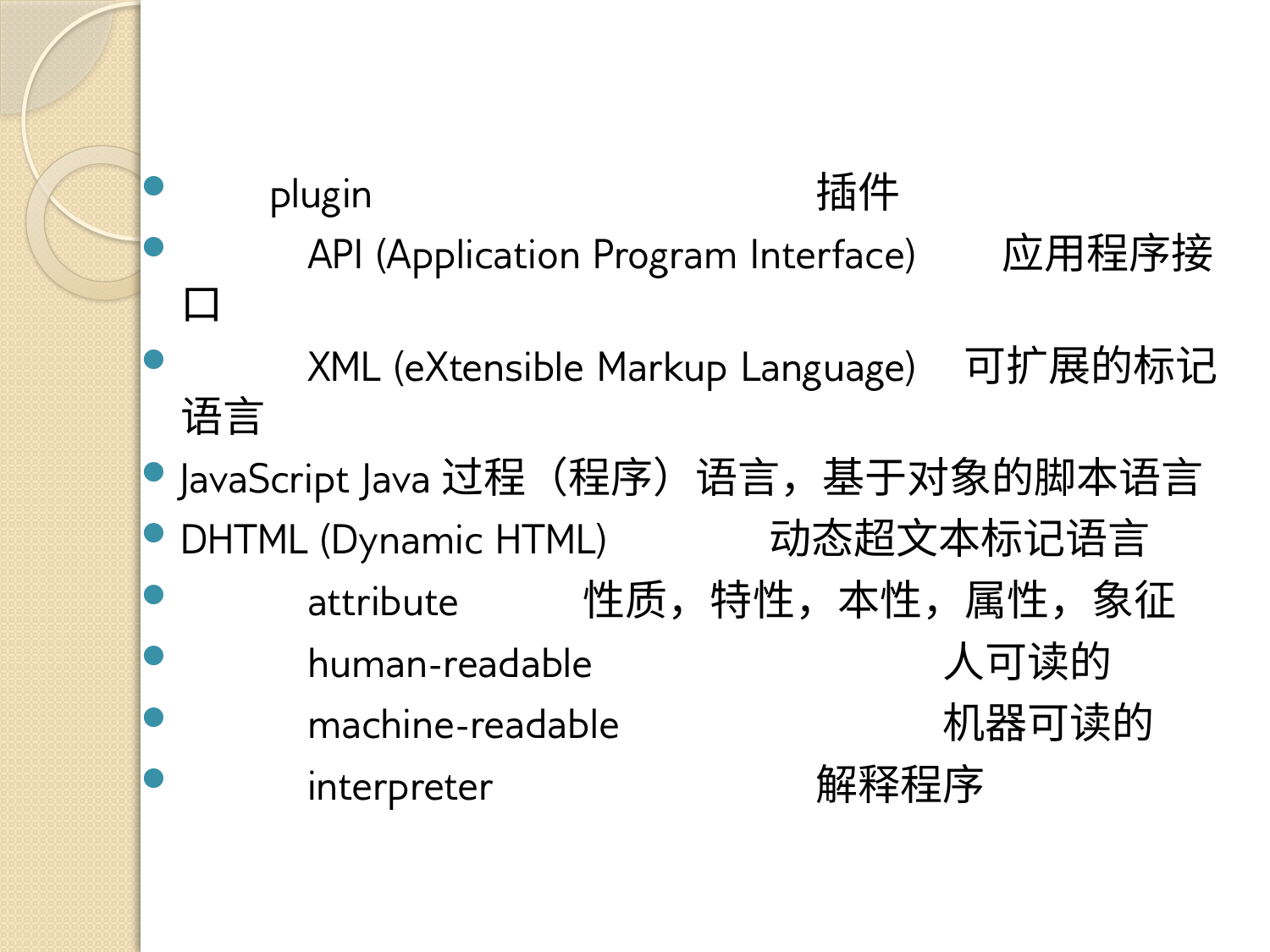

plugin                              	插件
	API (Application Program Interface)      应用程序接口
	XML (eXtensible Markup Language)   可扩展的标记语言
JavaScript Java过程（程序）语言，基于对象的脚本语言
DHTML (Dynamic HTML)            动态超文本标记语言
	attribute         性质，特性，本性，属性，象征
	human-readable                      	人可读的
	machine-readable                   	机器可读的
	interpreter                         	解释程序